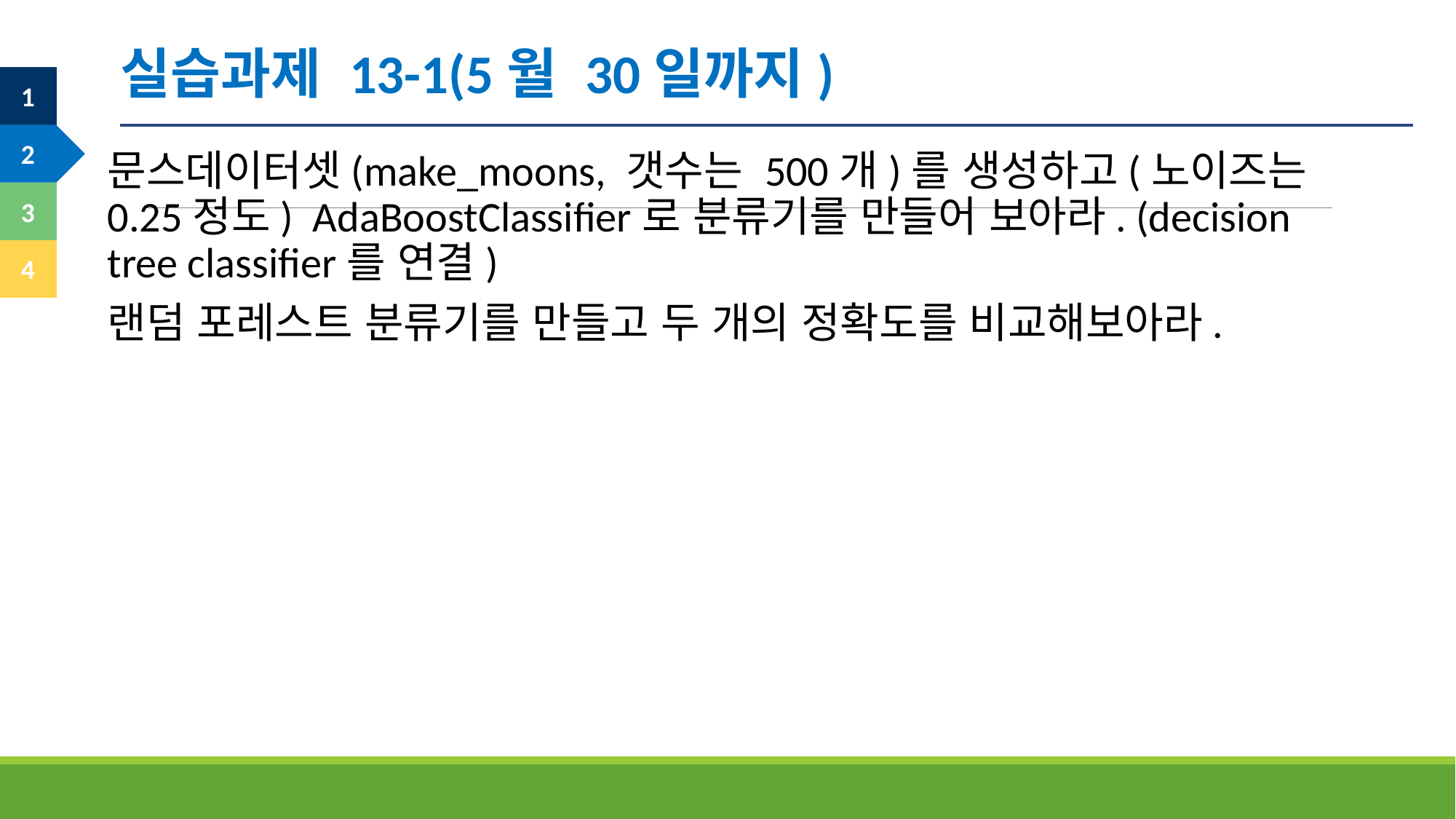

실습과제 13-1(5월 30일까지)
문스데이터셋(make_moons, 갯수는 500개)를 생성하고(노이즈는 0.25정도)  AdaBoostClassifier로 분류기를 만들어 보아라. (decision tree classifier를 연결)
랜덤 포레스트 분류기를 만들고 두 개의 정확도를 비교해보아라.